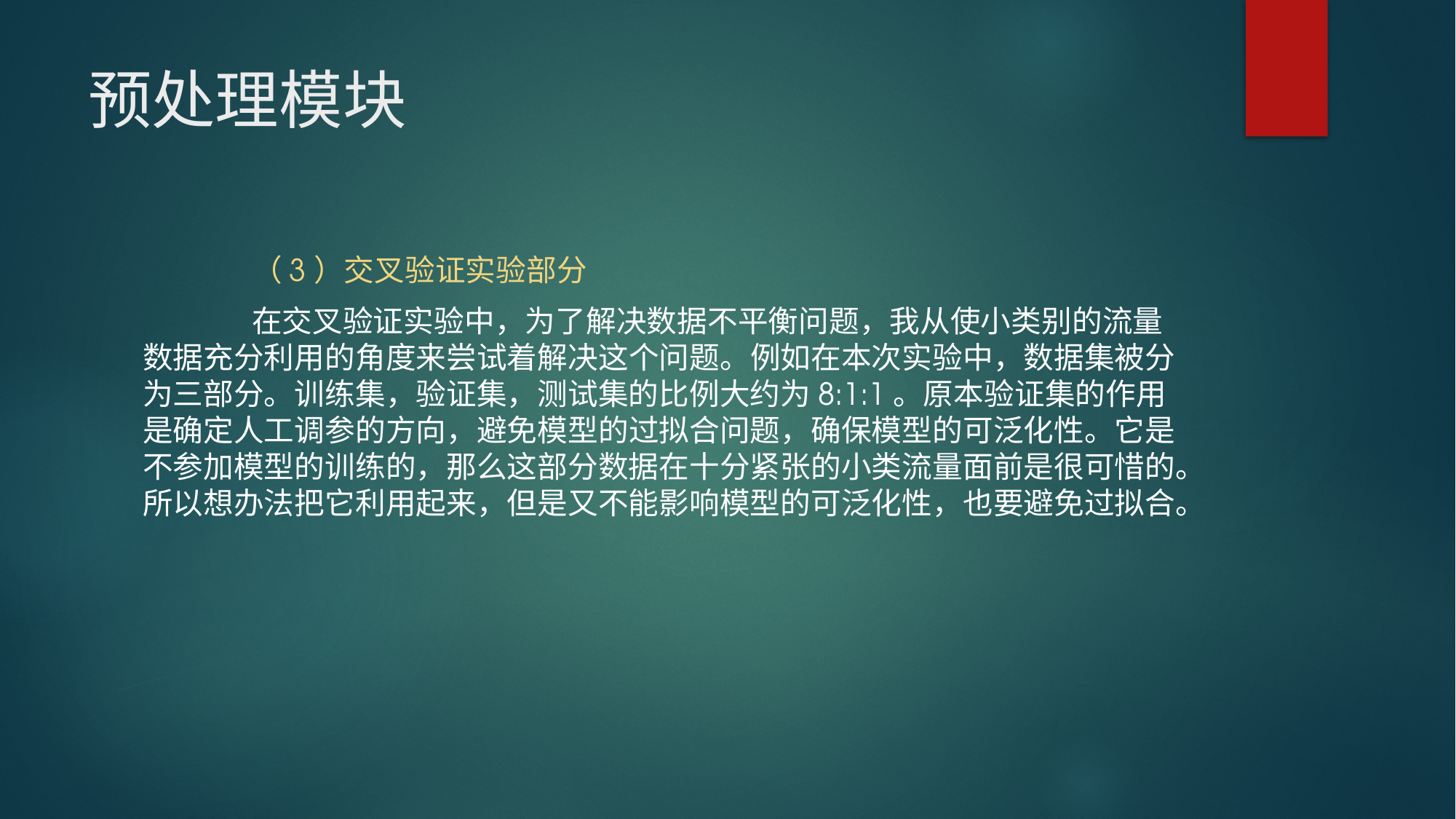

# 预处理模块
	（3）交叉验证实验部分
	在交叉验证实验中，为了解决数据不平衡问题，我从使小类别的流量数据充分利用的角度来尝试着解决这个问题。例如在本次实验中，数据集被分为三部分。训练集，验证集，测试集的比例大约为8:1:1。原本验证集的作用是确定人工调参的方向，避免模型的过拟合问题，确保模型的可泛化性。它是不参加模型的训练的，那么这部分数据在十分紧张的小类流量面前是很可惜的。所以想办法把它利用起来，但是又不能影响模型的可泛化性，也要避免过拟合。